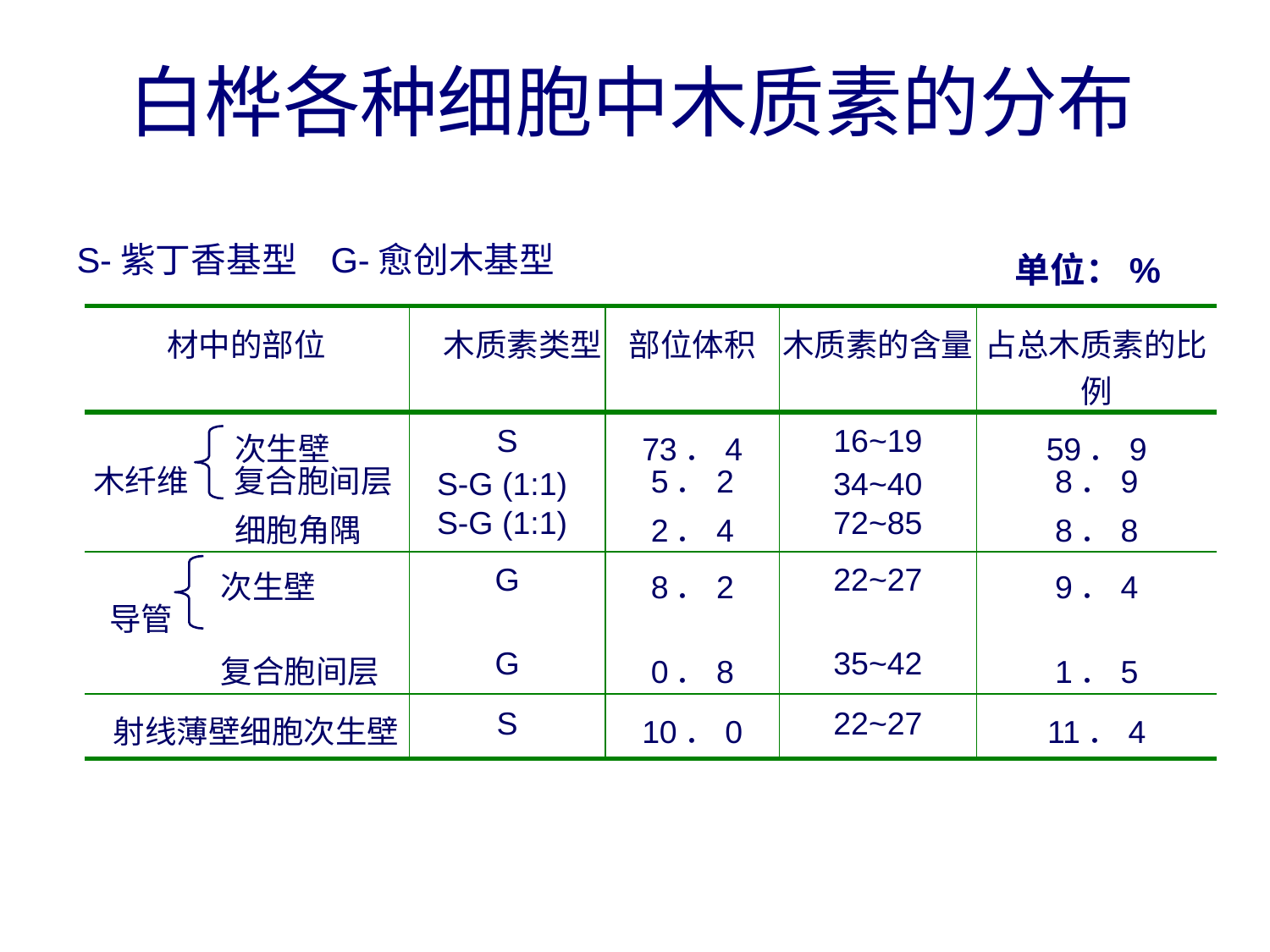

白桦各种细胞中木质素的分布
S-紫丁香基型	G-愈创木基型
单位：%
| 材中的部位 |  | 木质素类型 | 部位体积 | 木质素的含量 | 占总木质素的比例 |
| --- | --- | --- | --- | --- | --- |
|  | 次生壁 | S | 73．4 | 16~19 | 59．9 |
| 木纤维 | 复合胞间层 | S-G (1:1) | 5．2 | 34~40 | 8．9 |
|  | 细胞角隅 | S-G (1:1) | 2．4 | 72~85 | 8．8 |
|  | 次生壁 | G | 8．2 | 22~27 | 9．4 |
| 导管 |  |  |  |  |  |
|  | 复合胞间层 | G | 0．8 | 35~42 | 1．5 |
| 射线薄壁细胞次生壁 |  | S | 10．0 | 22~27 | 11．4 |